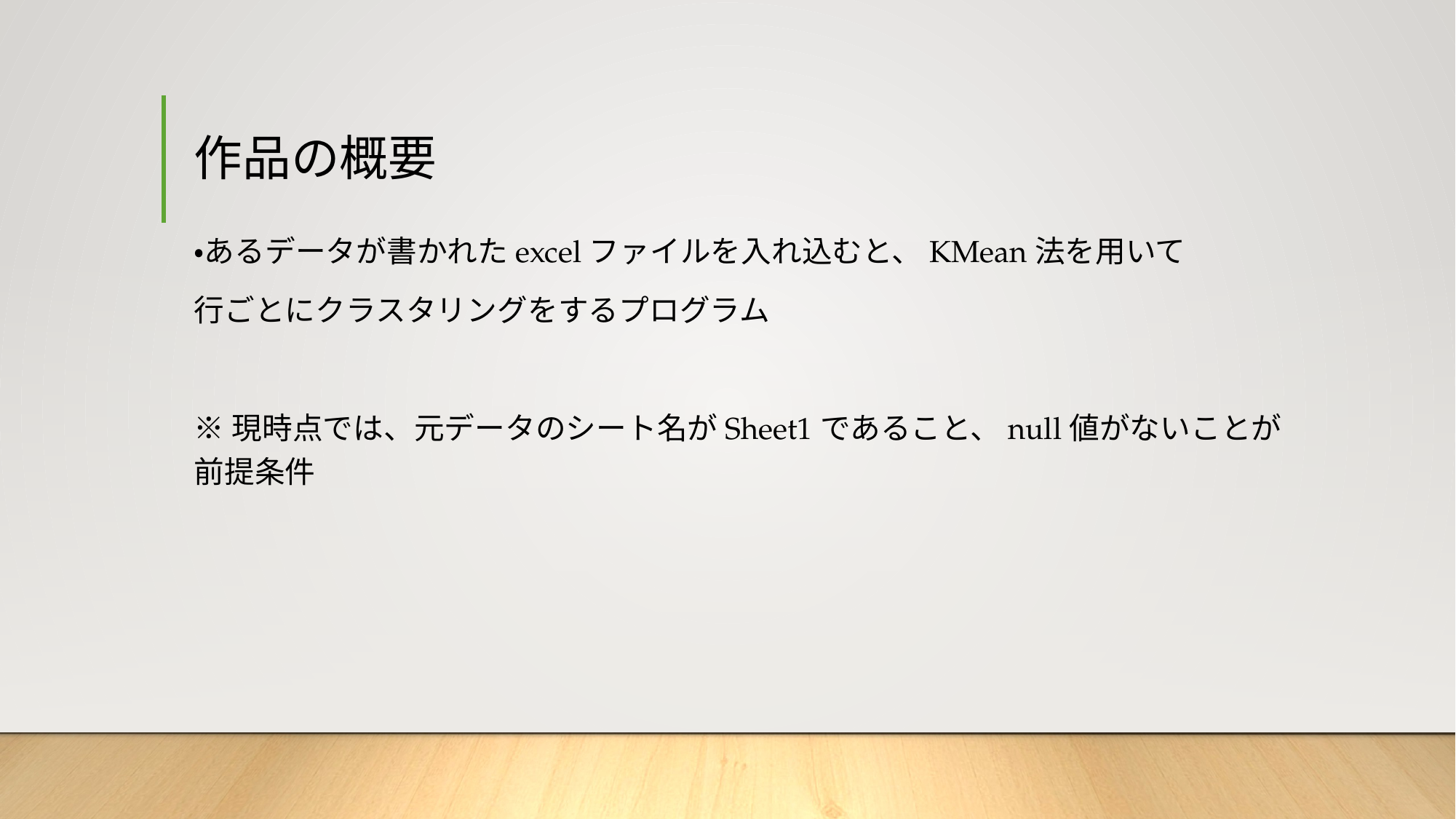

# 作品の概要
・あるデータが書かれたexcelファイルを入れ込むと、KMean法を用いて
行ごとにクラスタリングをするプログラム

※現時点では、元データのシート名がSheet1であること、null値がないことが前提条件